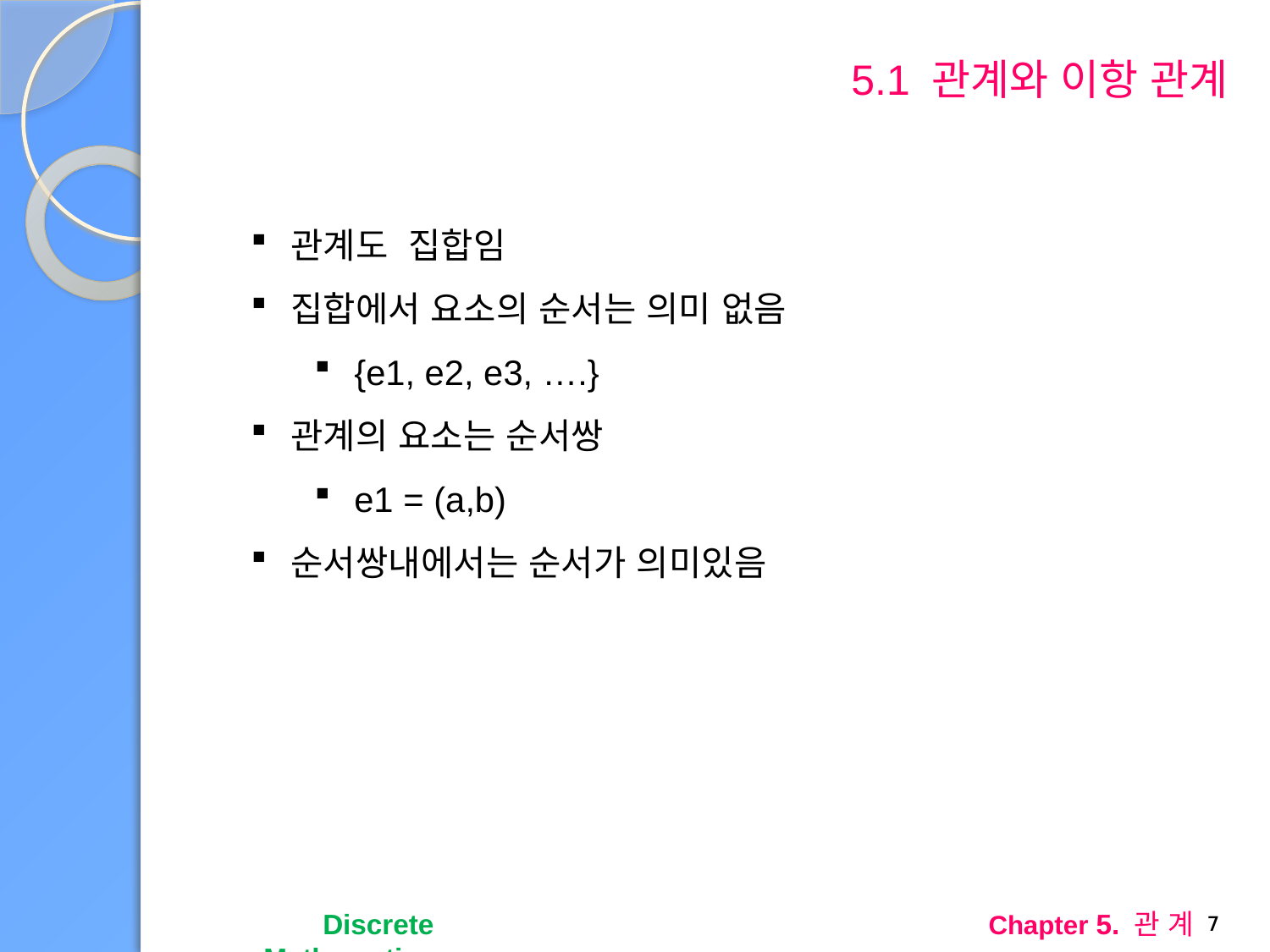

# 5.1 관계와 이항 관계
관계도  집합임
집합에서 요소의 순서는 의미 없음
{e1, e2, e3, ….}
관계의 요소는 순서쌍
e1 = (a,b)
순서쌍내에서는 순서가 의미있음

Discrete Mathematics
Chapter 5. 관 계
7